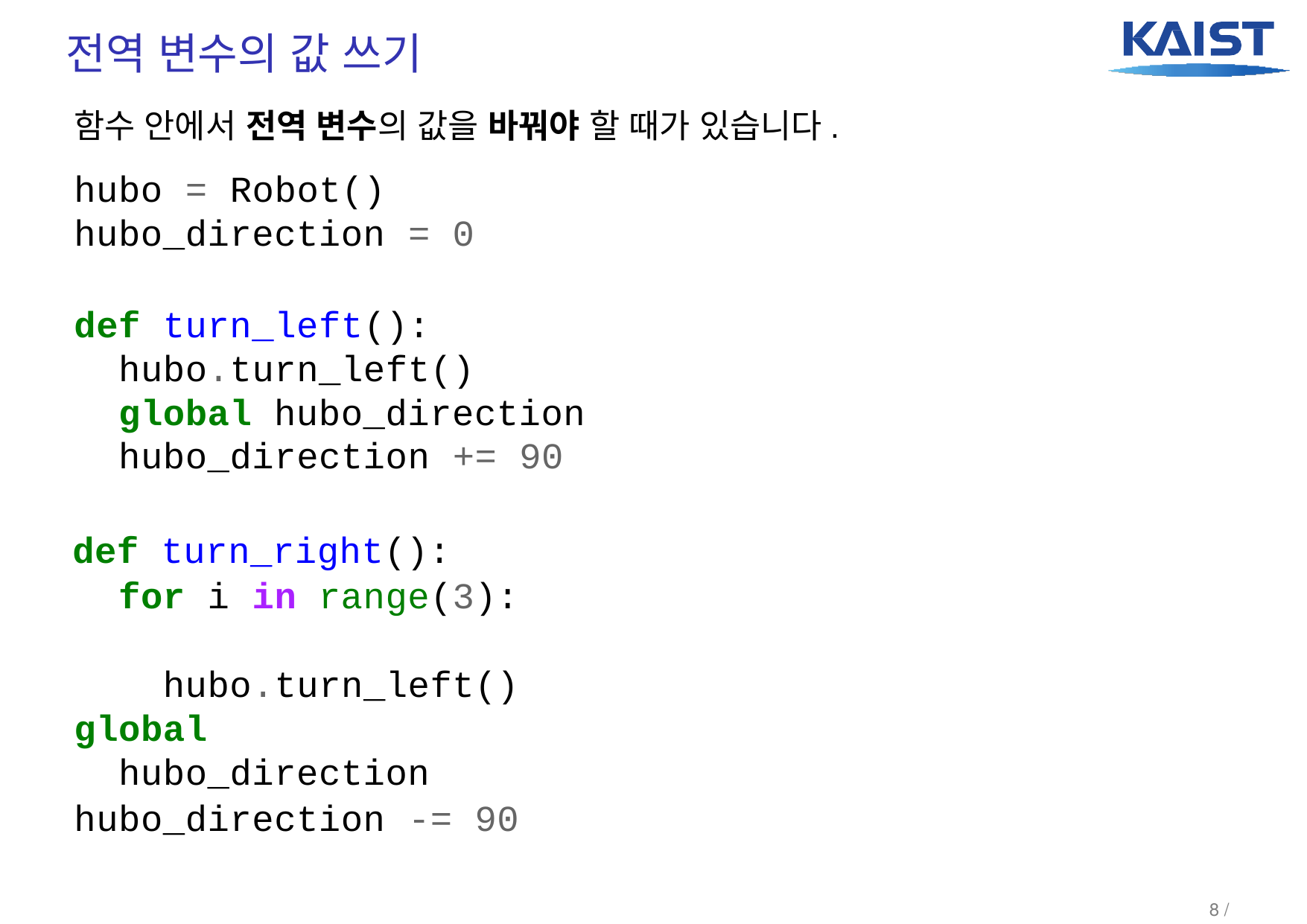

# 전역 변수의 값 쓰기

함수 안에서 전역 변수의 값을 바꿔야 할 때가 있습니다.
hubo = Robot()
hubo_direction = 0

def turn_left():
  hubo.turn_left()
  global hubo_direction
  hubo_direction += 90

def turn_right():
for i in range(3):
  hubo.turn_left()
global hubo_direction
hubo_direction -= 90
8 / 30